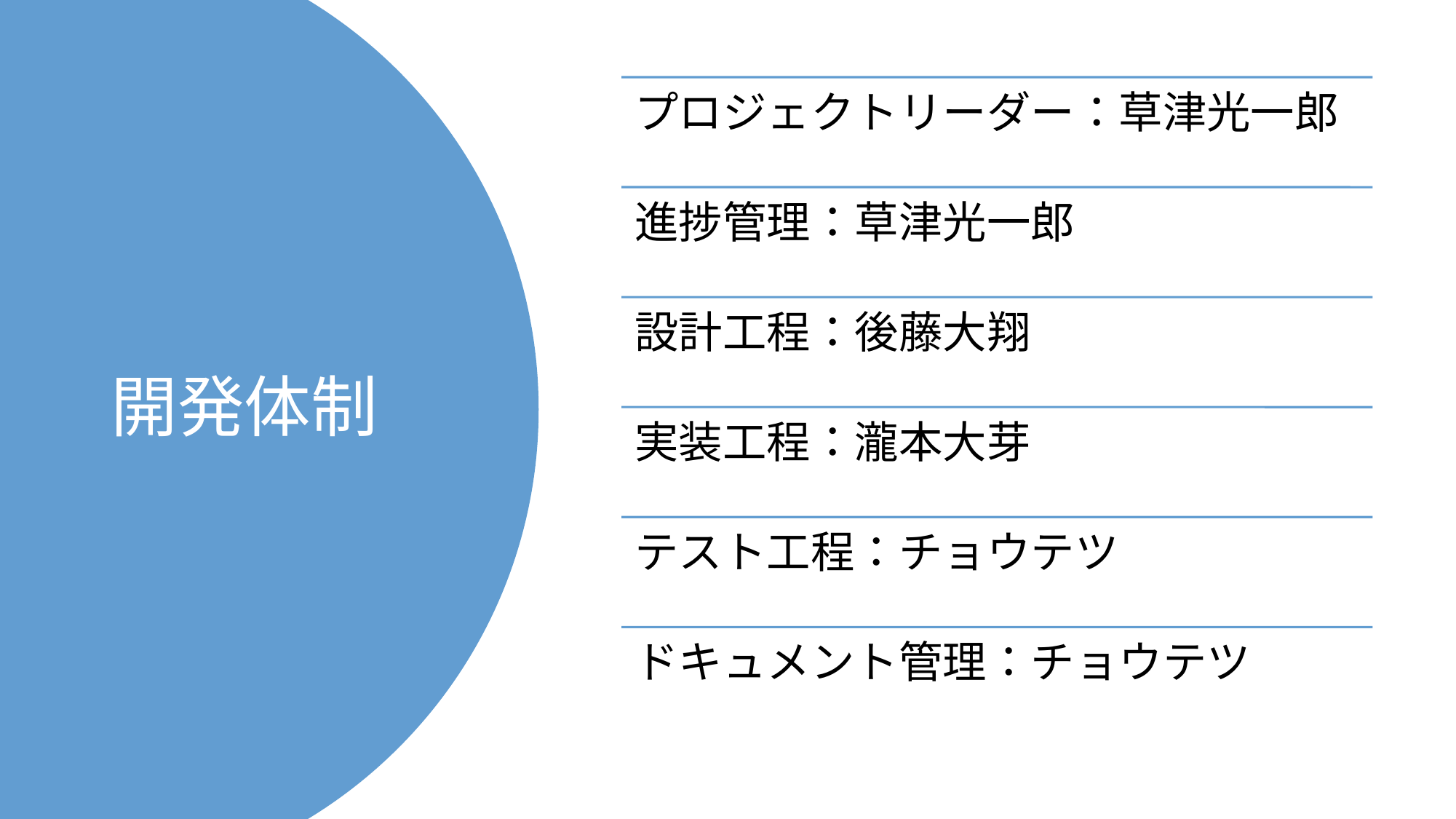

プロジェクトリーダー：草津光一郎
進捗管理：草津光一郎
設計工程：後藤大翔
実装工程：瀧本大芽
テスト工程：チョウテツ
ドキュメント管理：チョウテツ
# 開発体制